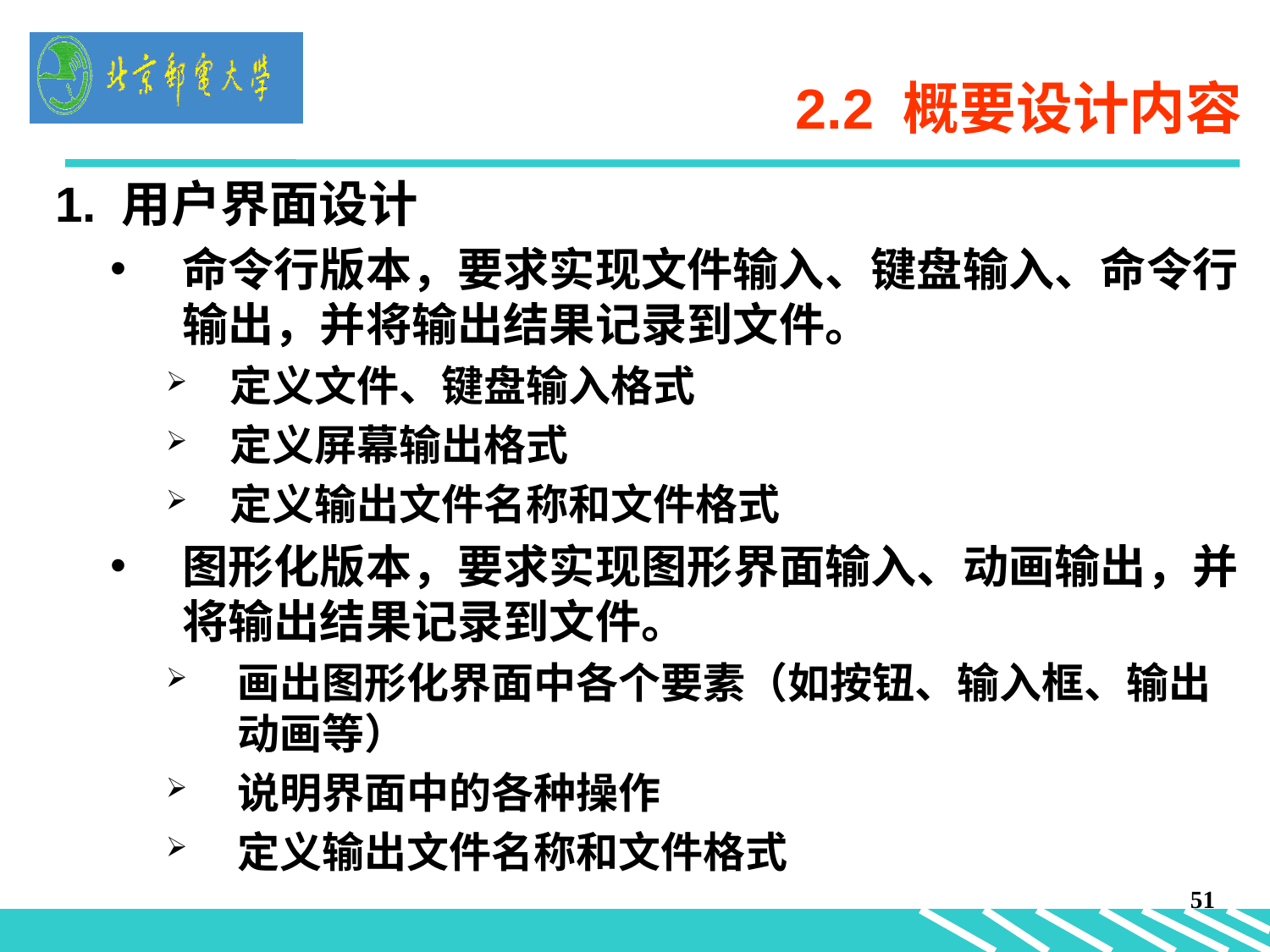

# 2.2 概要设计内容
1. 用户界面设计
命令行版本，要求实现文件输入、键盘输入、命令行输出，并将输出结果记录到文件。
定义文件、键盘输入格式
定义屏幕输出格式
定义输出文件名称和文件格式
图形化版本，要求实现图形界面输入、动画输出，并将输出结果记录到文件。
画出图形化界面中各个要素（如按钮、输入框、输出动画等）
说明界面中的各种操作
定义输出文件名称和文件格式

51